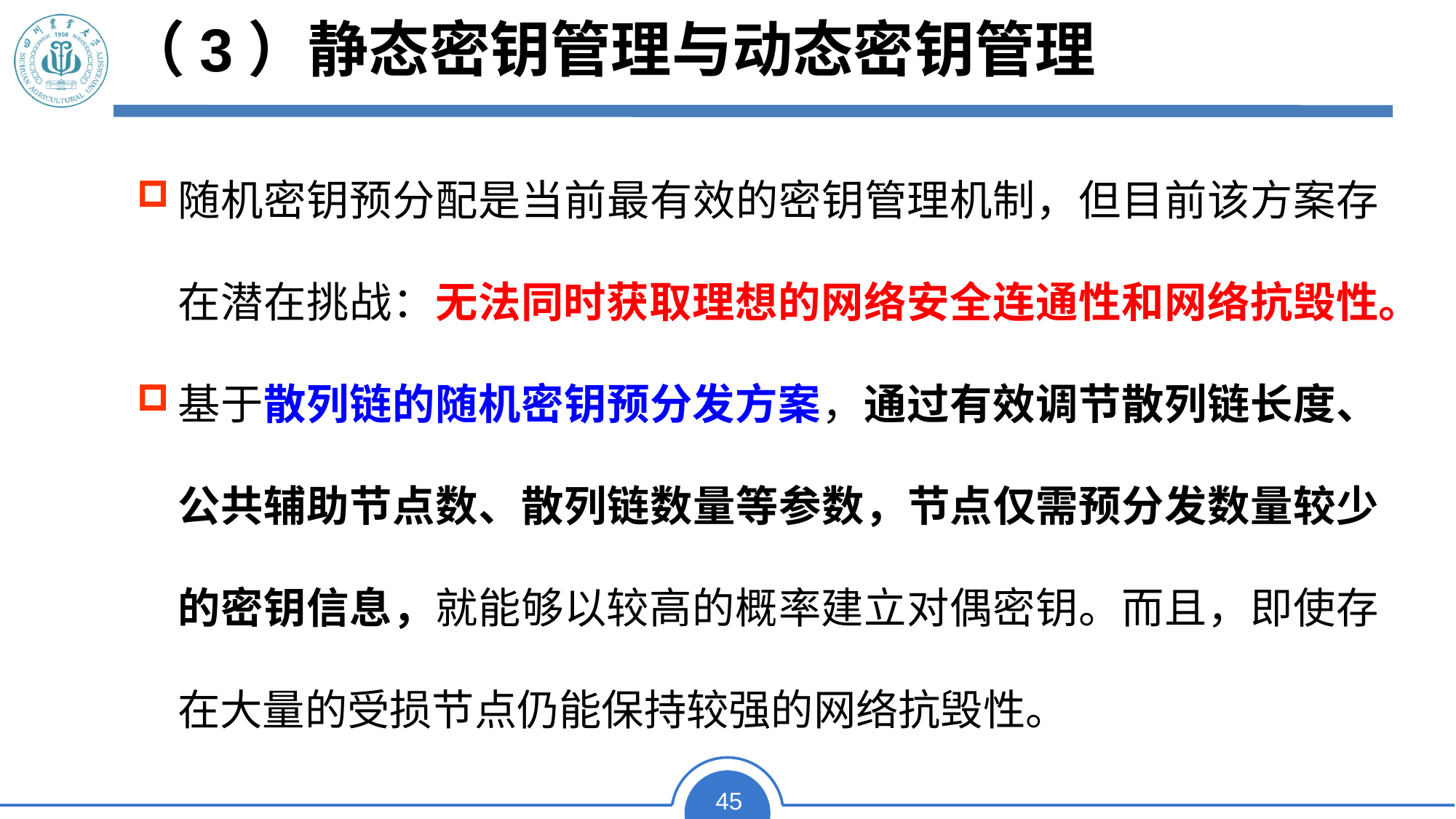

# （3）静态密钥管理与动态密钥管理
随机密钥预分配是当前最有效的密钥管理机制，但目前该方案存在潜在挑战：无法同时获取理想的网络安全连通性和网络抗毁性。
基于散列链的随机密钥预分发方案，通过有效调节散列链长度、公共辅助节点数、散列链数量等参数，节点仅需预分发数量较少的密钥信息，就能够以较高的概率建立对偶密钥。而且，即使存在大量的受损节点仍能保持较强的网络抗毁性。